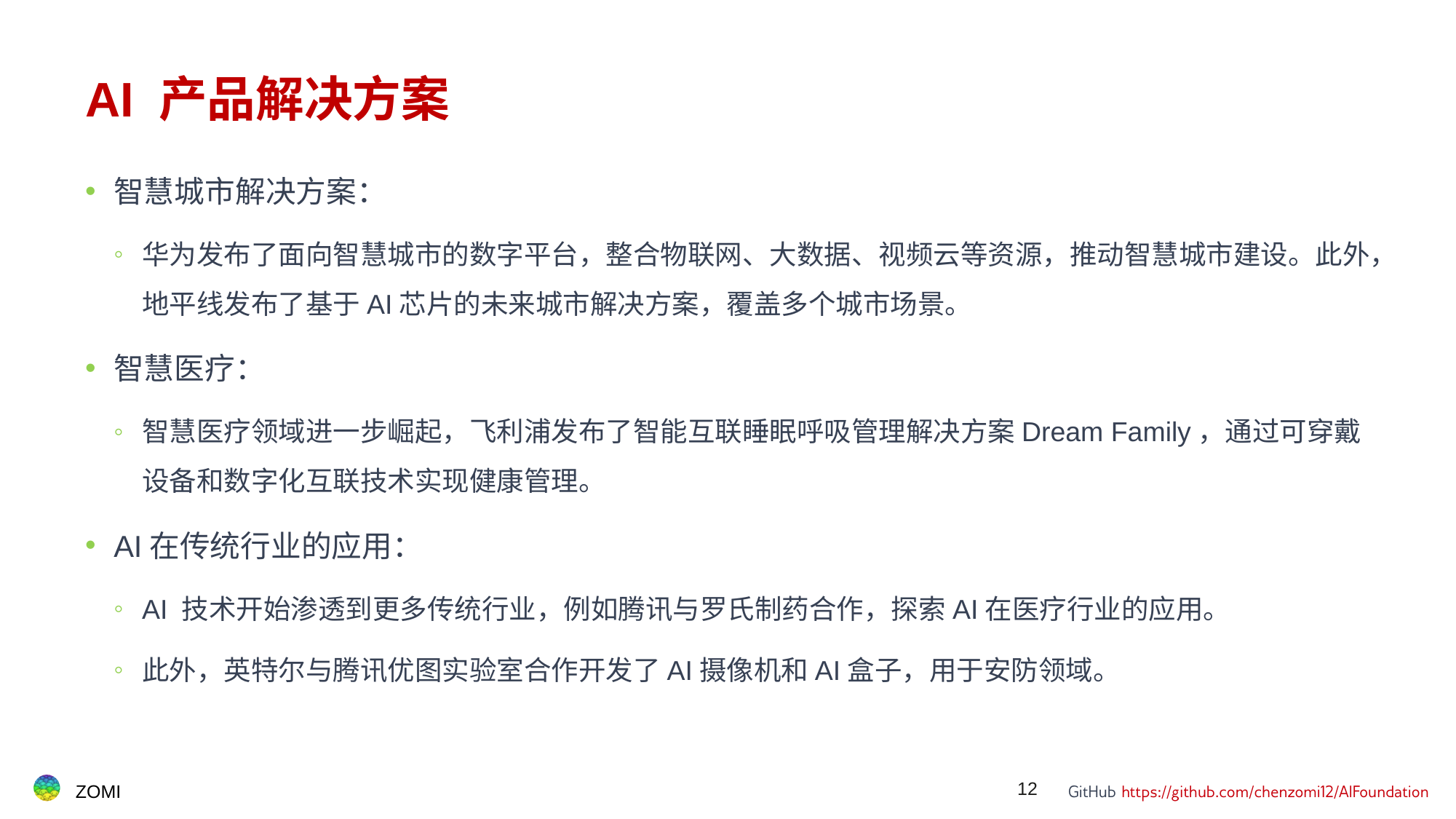

# AI 产品解决方案
智慧城市解决方案：
华为发布了面向智慧城市的数字平台，整合物联网、大数据、视频云等资源，推动智慧城市建设。此外，地平线发布了基于AI芯片的未来城市解决方案，覆盖多个城市场景。
智慧医疗：
智慧医疗领域进一步崛起，飞利浦发布了智能互联睡眠呼吸管理解决方案Dream Family，通过可穿戴设备和数字化互联技术实现健康管理。
AI在传统行业的应用：
AI 技术开始渗透到更多传统行业，例如腾讯与罗氏制药合作，探索AI在医疗行业的应用。
此外，英特尔与腾讯优图实验室合作开发了AI摄像机和AI盒子，用于安防领域。